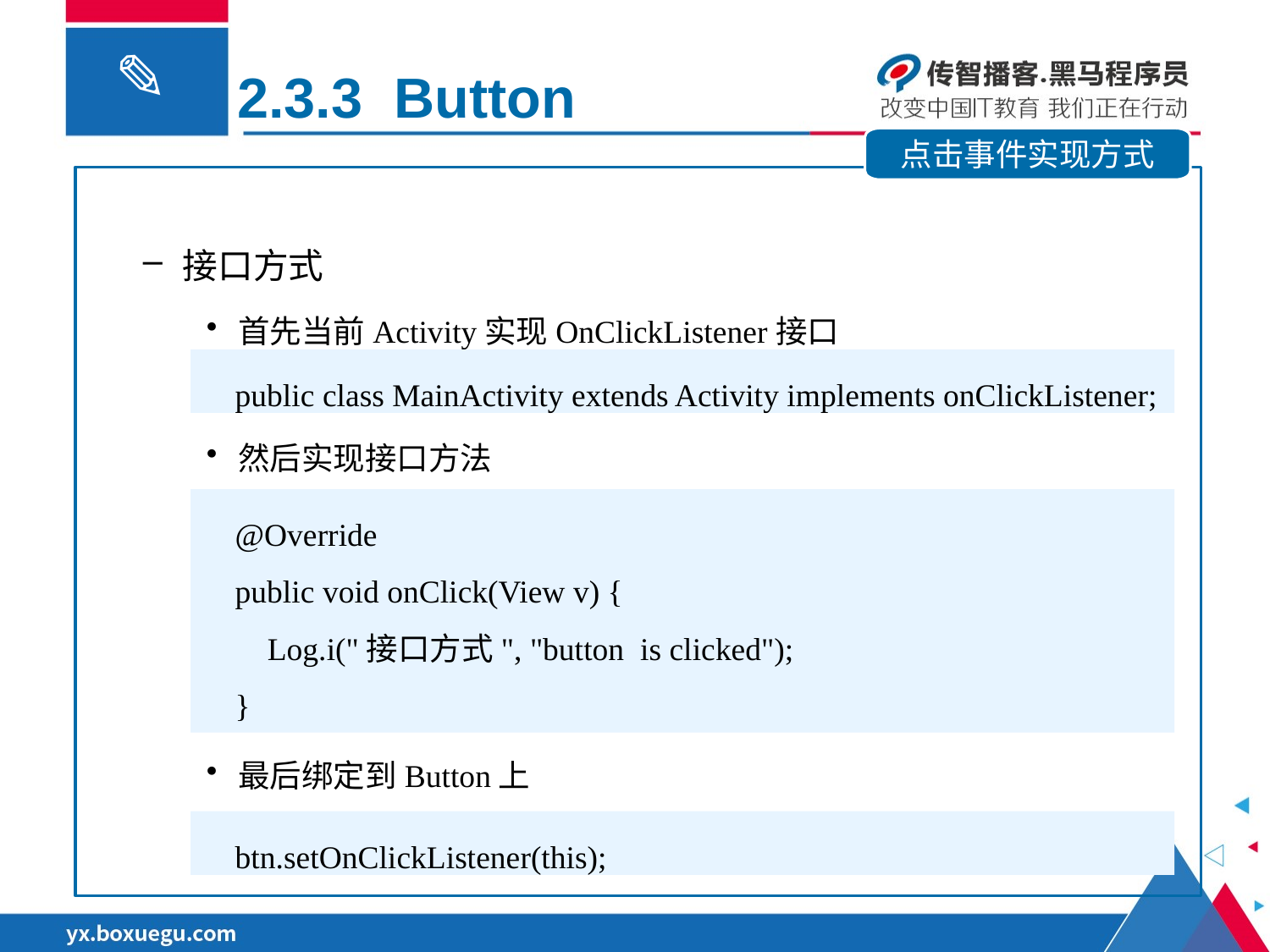

2.3.3  Button

点击事件实现方式

接口方式
首先当前Activity实现OnClickListener接口

然后实现接口方法

最后绑定到Button上

    public class MainActivity extends Activity implements onClickListener;
    @Override
    public void onClick(View v) {
        Log.i("接口方式", "button  is clicked");
    }
    btn.setOnClickListener(this);